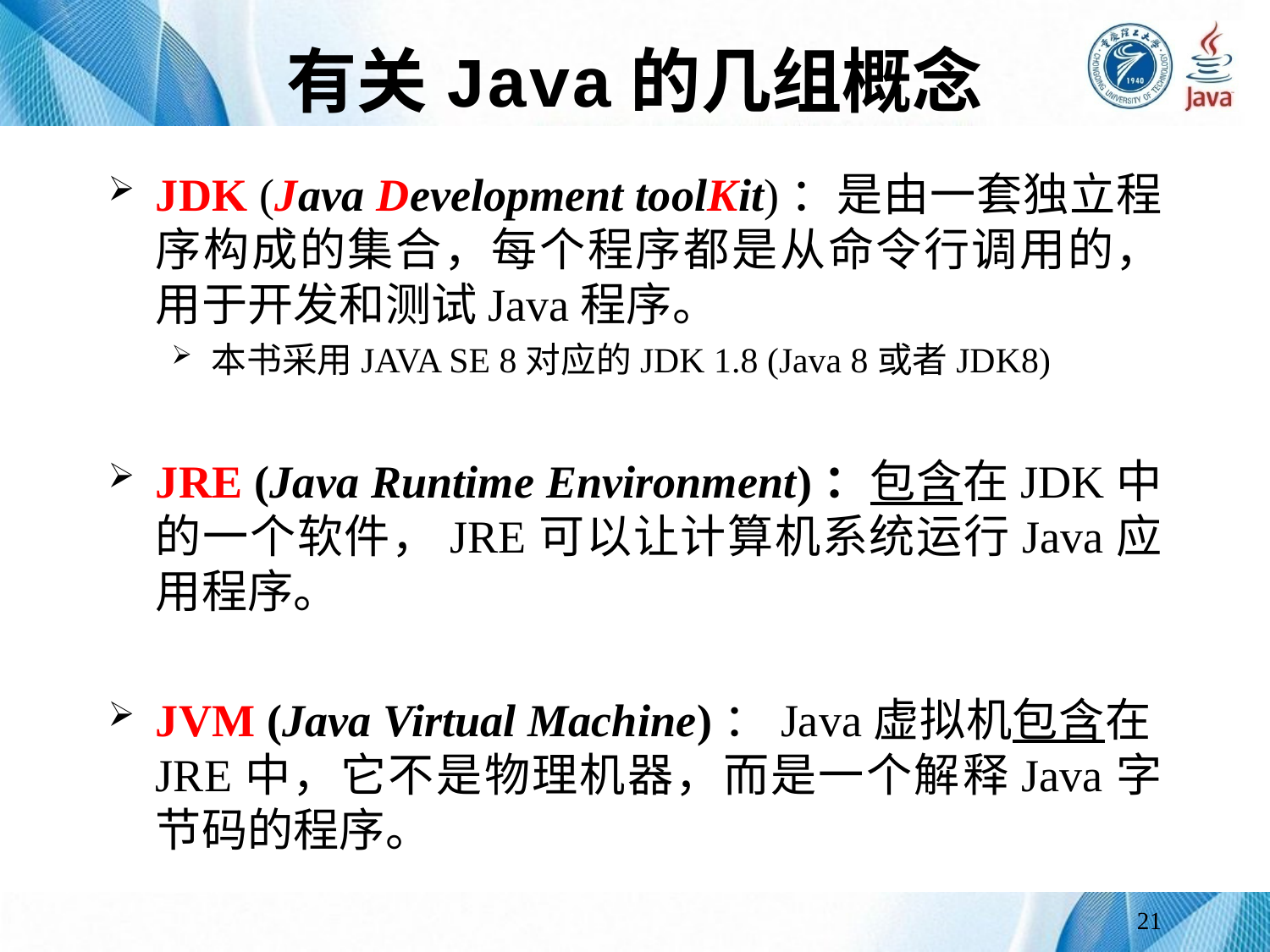

# 有关Java的几组概念
JDK (Java Development toolKit)：是由一套独立程序构成的集合，每个程序都是从命令行调用的，用于开发和测试Java程序。
本书采用JAVA SE 8对应的JDK 1.8 (Java 8或者JDK8)

JRE (Java Runtime Environment)：包含在JDK中的一个软件，JRE可以让计算机系统运行Java应用程序。

JVM (Java Virtual Machine)：Java虚拟机包含在JRE中，它不是物理机器，而是一个解释Java字节码的程序。
21